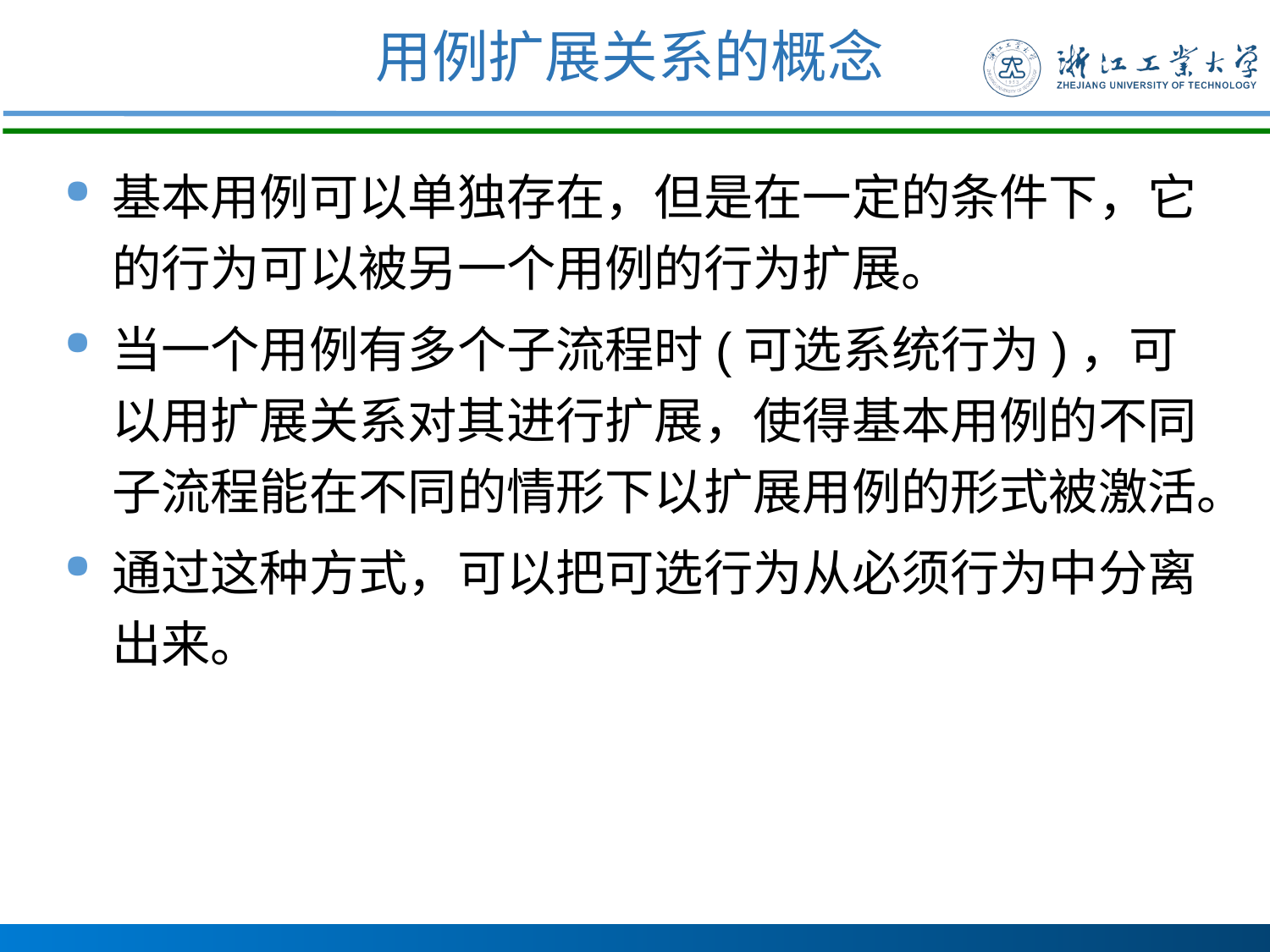

# 用例扩展关系的概念
基本用例可以单独存在，但是在一定的条件下，它的行为可以被另一个用例的行为扩展。
当一个用例有多个子流程时(可选系统行为)，可以用扩展关系对其进行扩展，使得基本用例的不同子流程能在不同的情形下以扩展用例的形式被激活。
通过这种方式，可以把可选行为从必须行为中分离出来。